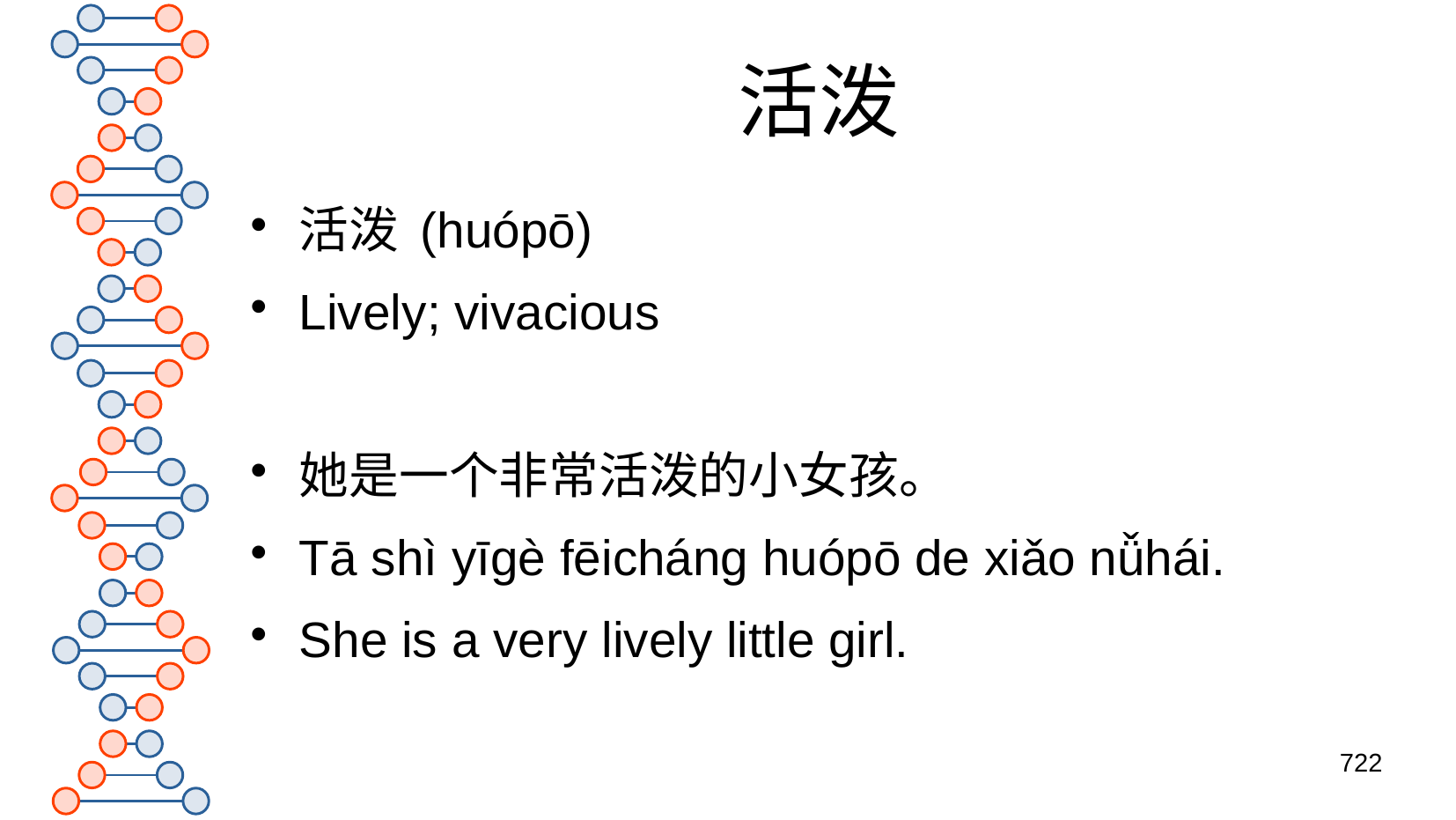

# 活泼
活泼 (huópō)
Lively; vivacious

她是一个非常活泼的小女孩。
Tā shì yīgè fēicháng huópō de xiǎo nǚhái.
She is a very lively little girl.

722